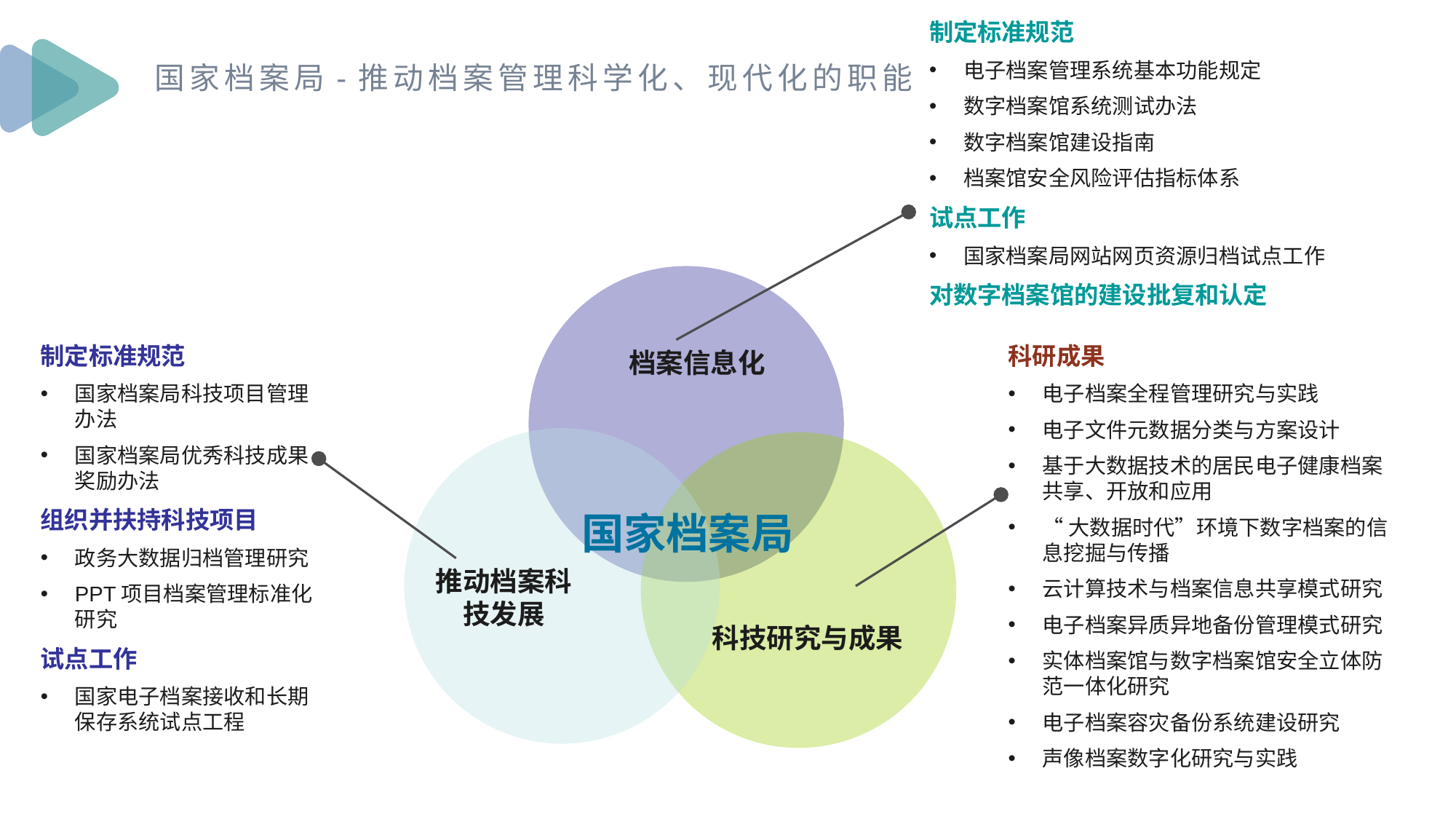

制定标准规范
电子档案管理系统基本功能规定
数字档案馆系统测试办法
数字档案馆建设指南
档案馆安全风险评估指标体系
试点工作
国家档案局网站网页资源归档试点工作
对数字档案馆的建设批复和认定

国家档案局-推动档案管理科学化、现代化的职能

制定标准规范
国家档案局科技项目管理办法
国家档案局优秀科技成果奖励办法
组织并扶持科技项目
政务大数据归档管理研究
PPT项目档案管理标准化研究
试点工作
国家电子档案接收和长期保存系统试点工程
科研成果
电子档案全程管理研究与实践
电子文件元数据分类与方案设计
基于大数据技术的居民电子健康档案共享、开放和应用
“大数据时代”环境下数字档案的信息挖掘与传播
云计算技术与档案信息共享模式研究
电子档案异质异地备份管理模式研究
实体档案馆与数字档案馆安全立体防范一体化研究
电子档案容灾备份系统建设研究
声像档案数字化研究与实践
档案信息化

国家档案局
推动档案科技发展
科技研究与成果